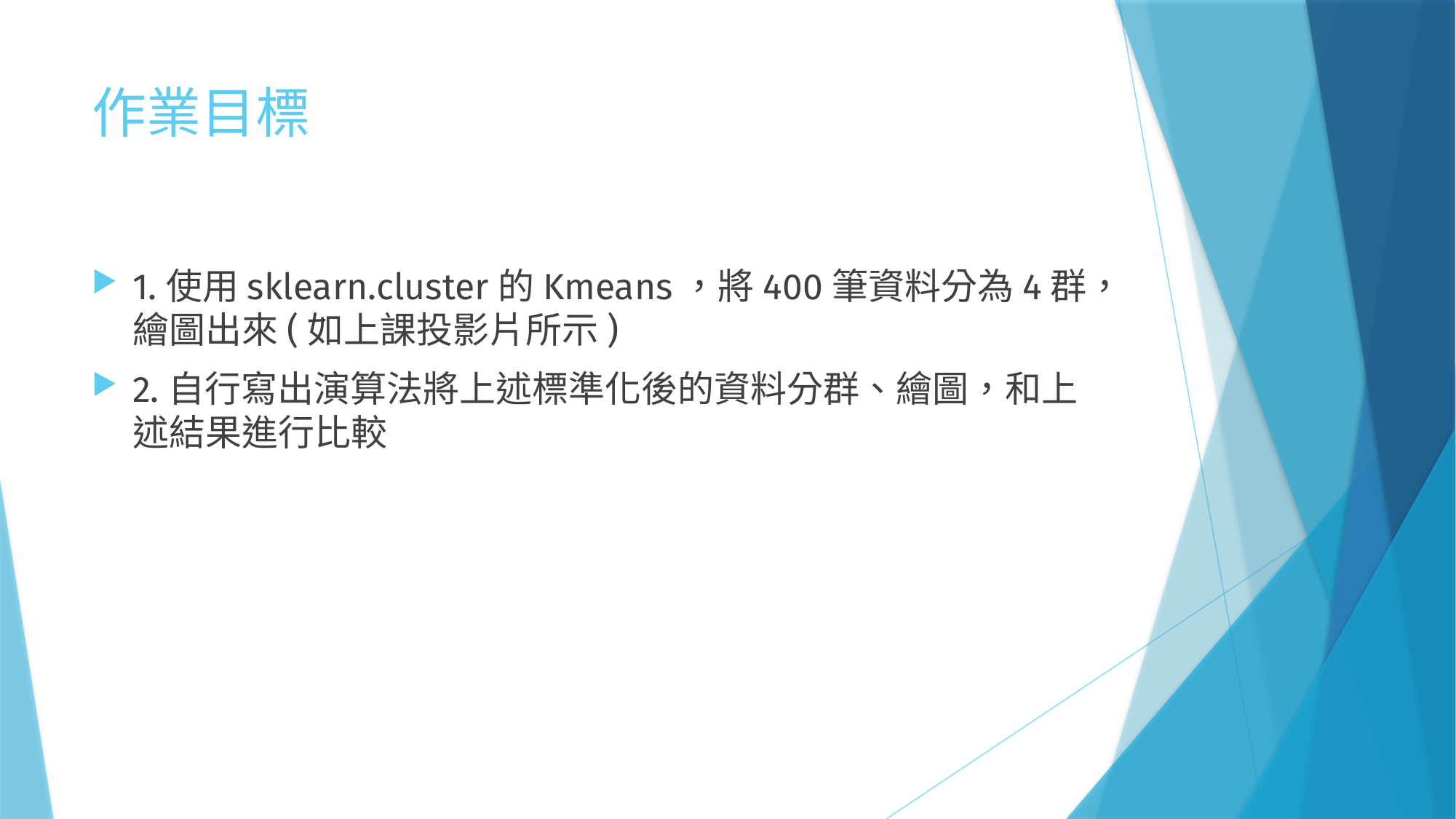

# 作業目標
1.使用sklearn.cluster的Kmeans，將400筆資料分為4群，繪圖出來(如上課投影片所示)
2.自行寫出演算法將上述標準化後的資料分群、繪圖，和上述結果進行比較